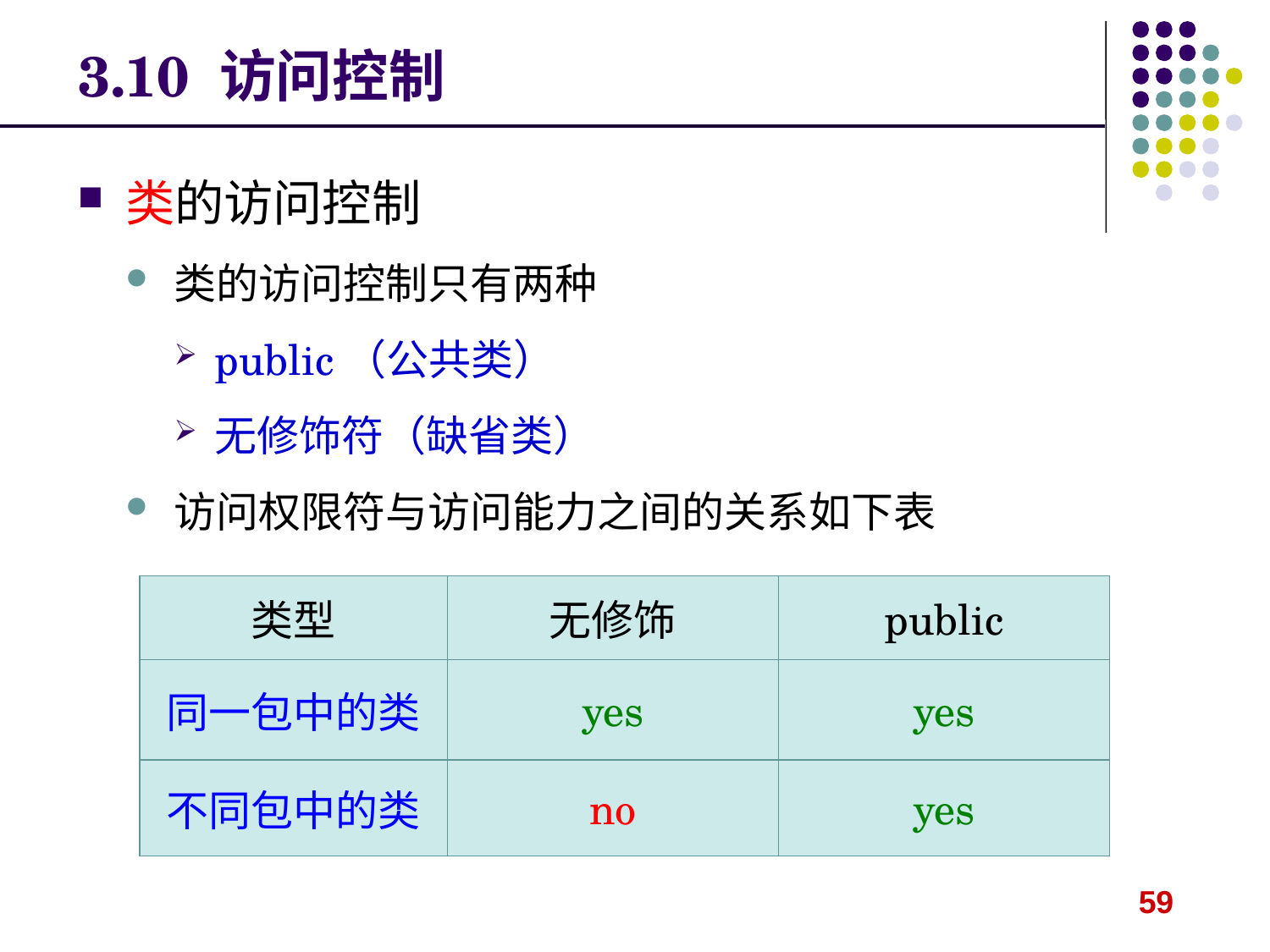

# 3.10 访问控制
类的访问控制
类的访问控制只有两种
public（公共类）
无修饰符（缺省类）
访问权限符与访问能力之间的关系如下表

| 类型 | 无修饰 | public |
| --- | --- | --- |
| 同一包中的类 | yes | yes |
| 不同包中的类 | no | yes |